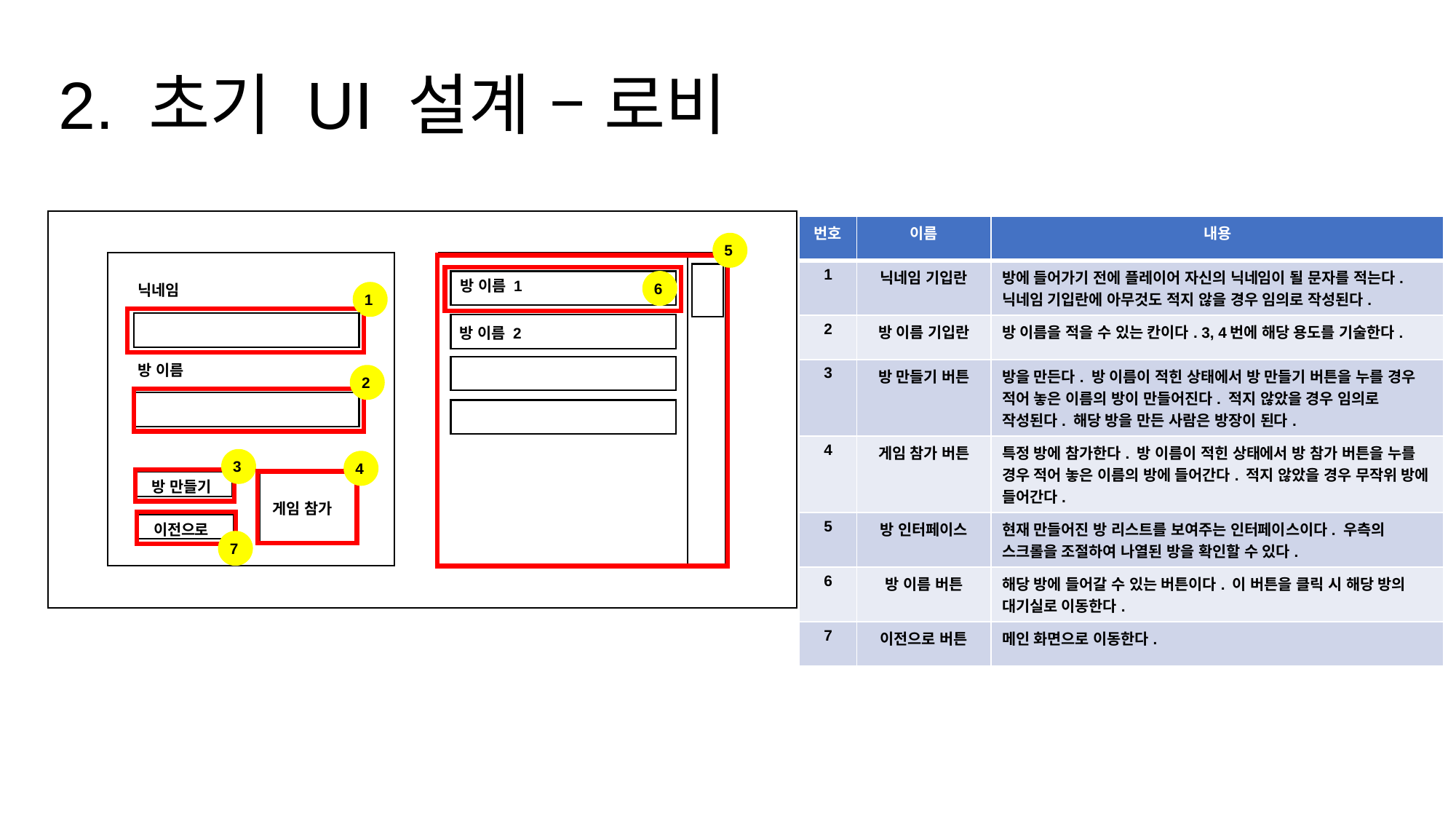

# 2. 초기 UI 설계 – 로비

| 번호 | 이름 | 내용 |
| --- | --- | --- |
| 1 | 닉네임 기입란 | 방에 들어가기 전에 플레이어 자신의 닉네임이 될 문자를 적는다. 닉네임 기입란에 아무것도 적지 않을 경우 임의로 작성된다. |
| 2 | 방 이름 기입란 | 방 이름을 적을 수 있는 칸이다. 3, 4번에 해당 용도를 기술한다. |
| 3 | 방 만들기 버튼 | 방을 만든다. 방 이름이 적힌 상태에서 방 만들기 버튼을 누를 경우 적어 놓은 이름의 방이 만들어진다. 적지 않았을 경우 임의로 작성된다. 해당 방을 만든 사람은 방장이 된다. |
| 4 | 게임 참가 버튼 | 특정 방에 참가한다. 방 이름이 적힌 상태에서 방 참가 버튼을 누를 경우 적어 놓은 이름의 방에 들어간다. 적지 않았을 경우 무작위 방에 들어간다. |
| 5 | 방 인터페이스 | 현재 만들어진 방 리스트를 보여주는 인터페이스이다. 우측의 스크롤을 조절하여 나열된 방을 확인할 수 있다. |
| 6 | 방 이름 버튼 | 해당 방에 들어갈 수 있는 버튼이다. 이 버튼을 클릭 시 해당 방의 대기실로 이동한다. |
| 7 | 이전으로 버튼 | 메인 화면으로 이동한다. |

5

6
방 이름 1

닉네임

1

방 이름 2
방 이름

2

3

4

방 만들기

게임 참가

이전으로

7